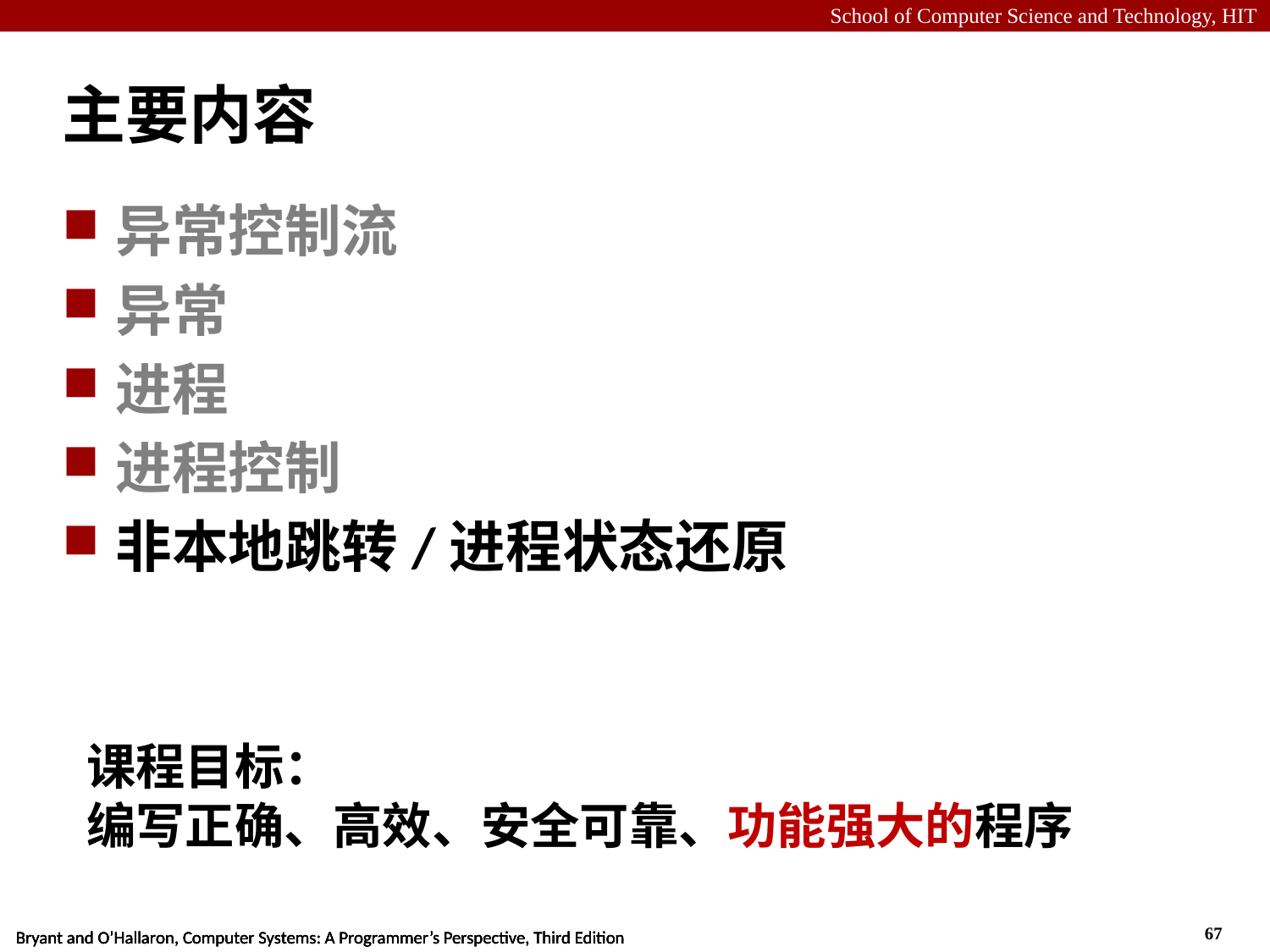

# 主要内容
异常控制流
异常
进程
进程控制
非本地跳转/进程状态还原
课程目标：
编写正确、高效、安全可靠、功能强大的程序